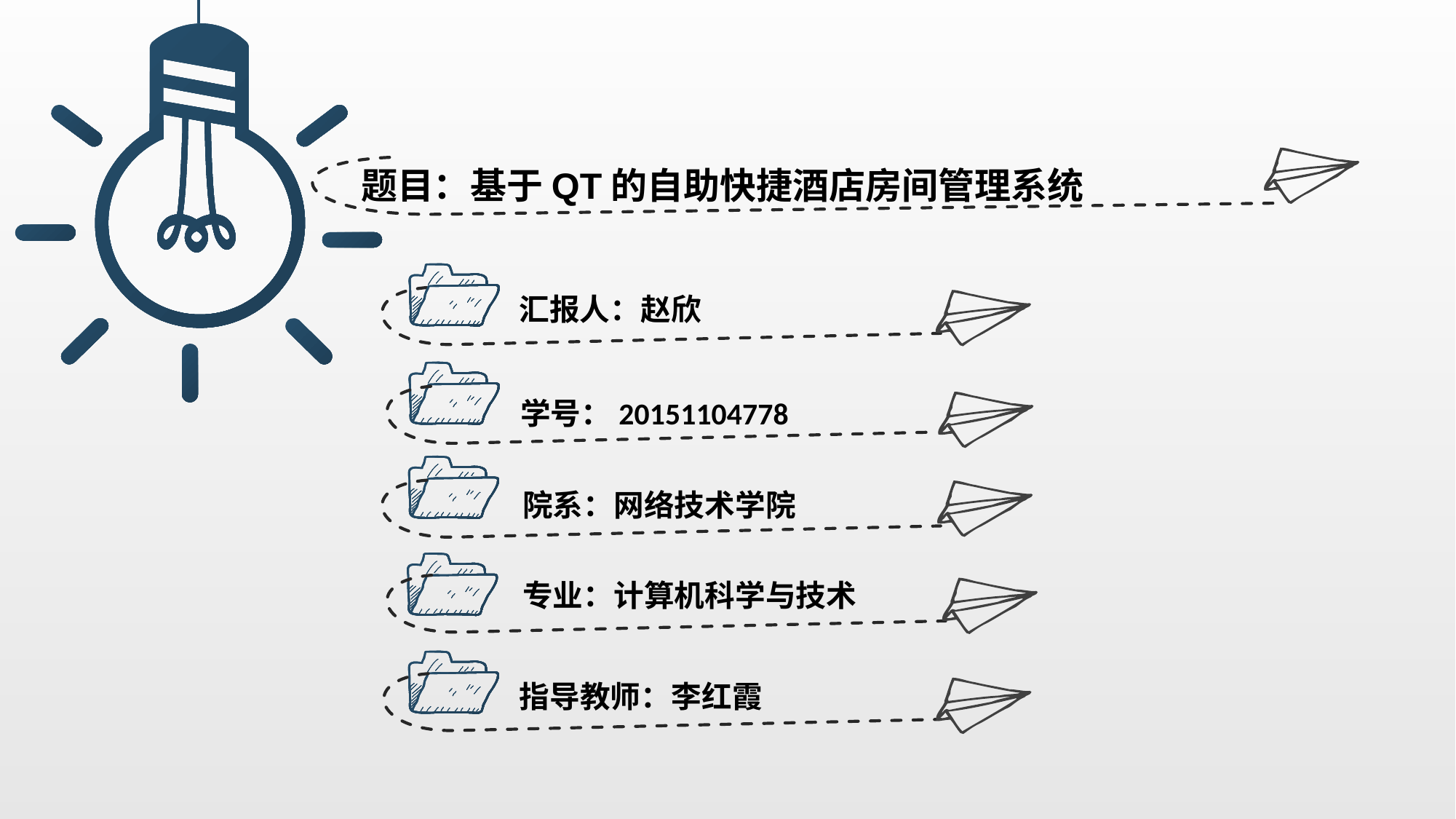

题目：基于QT的自助快捷酒店房间管理系统

汇报人：赵欣

学号：20151104778

院系：网络技术学院

专业：计算机科学与技术

指导教师：李红霞